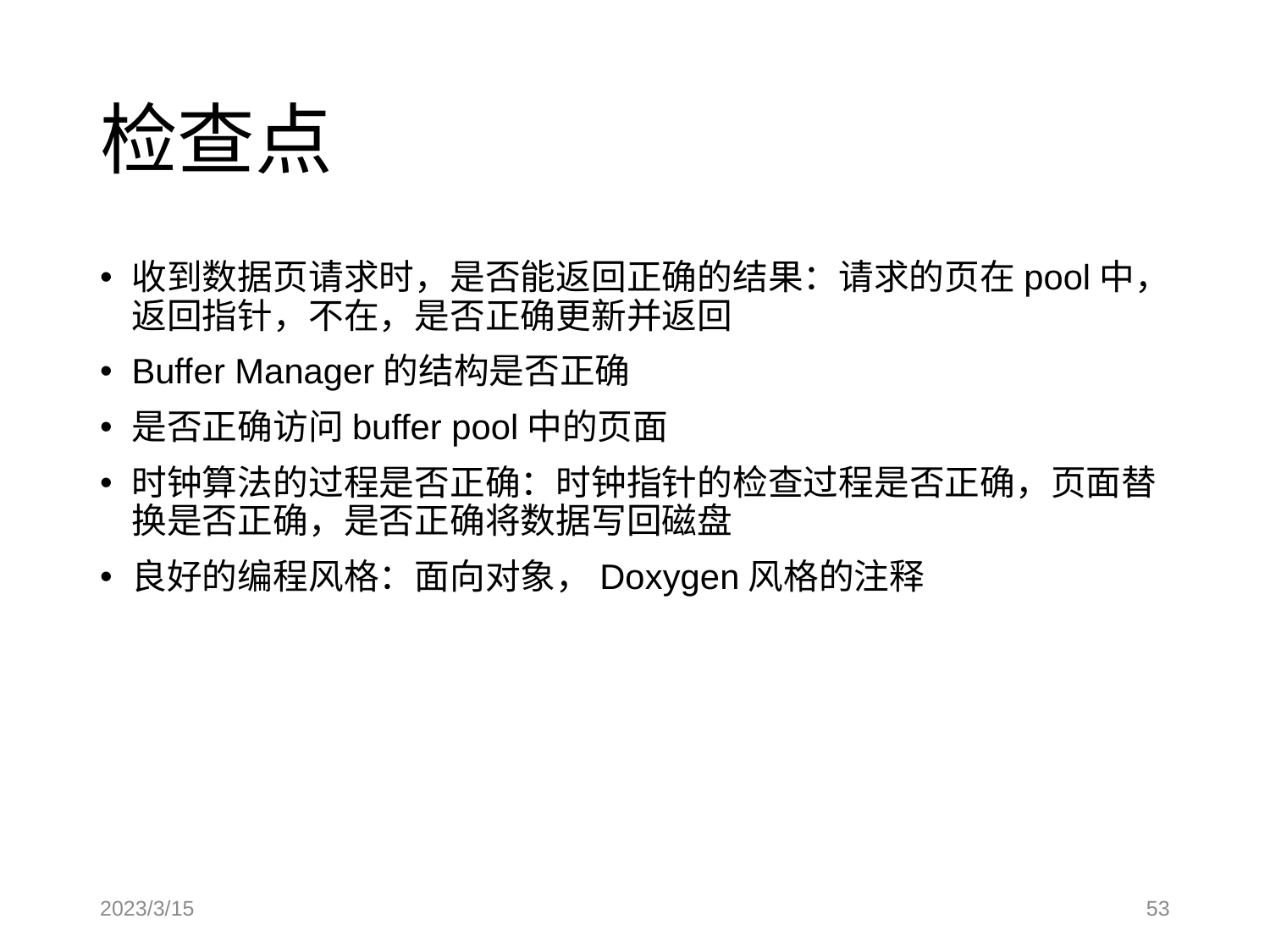

# 检查点
收到数据页请求时，是否能返回正确的结果：请求的页在pool中，返回指针，不在，是否正确更新并返回
Buﬀer Manager的结构是否正确
是否正确访问buffer pool中的页面
时钟算法的过程是否正确：时钟指针的检查过程是否正确，页面替换是否正确，是否正确将数据写回磁盘
良好的编程风格：面向对象，Doxygen风格的注释
2023/3/15
53